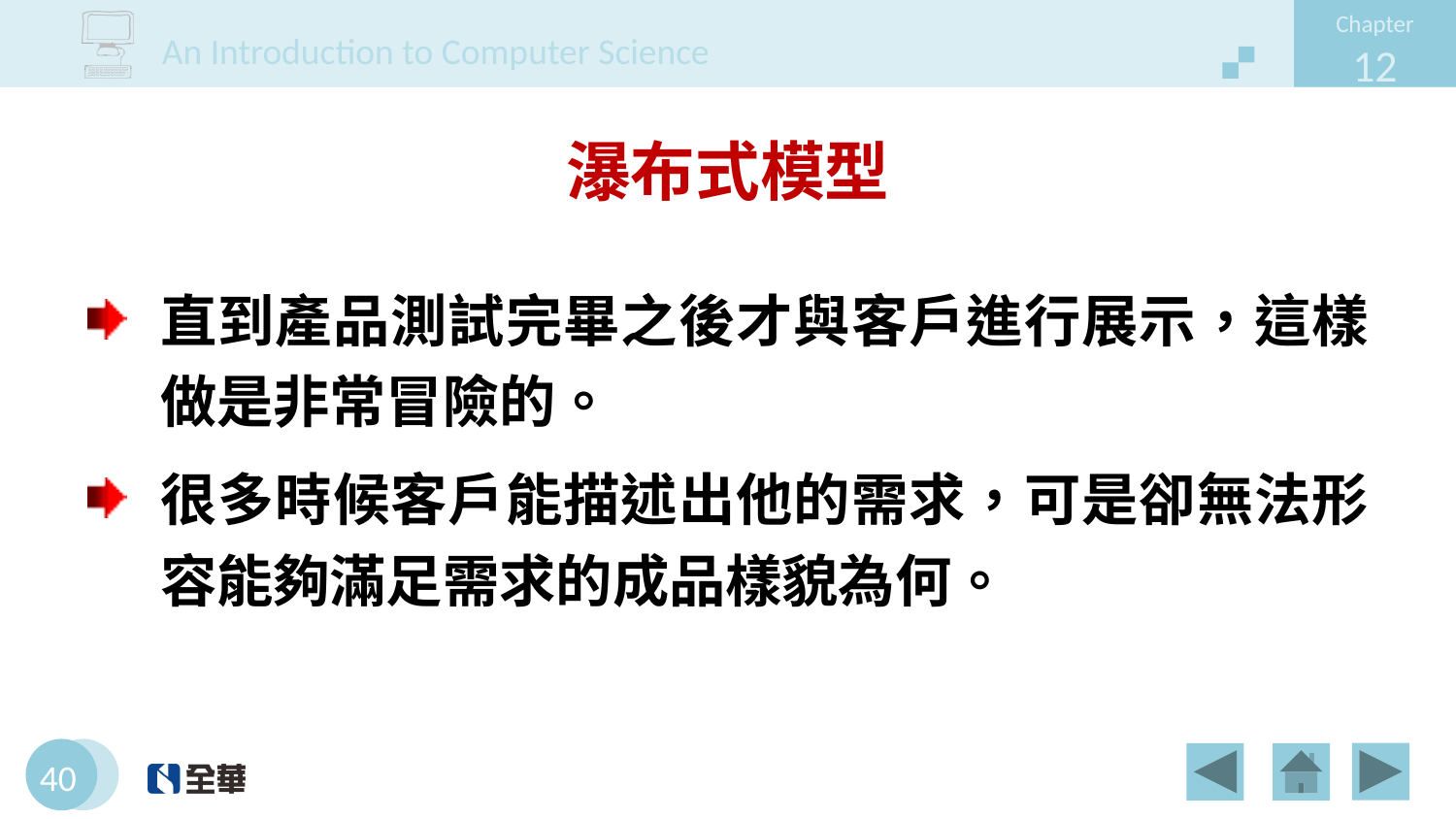

# 瀑布式模型
直到產品測試完畢之後才與客戶進行展示，這樣做是非常冒險的。
很多時候客戶能描述出他的需求，可是卻無法形容能夠滿足需求的成品樣貌為何。